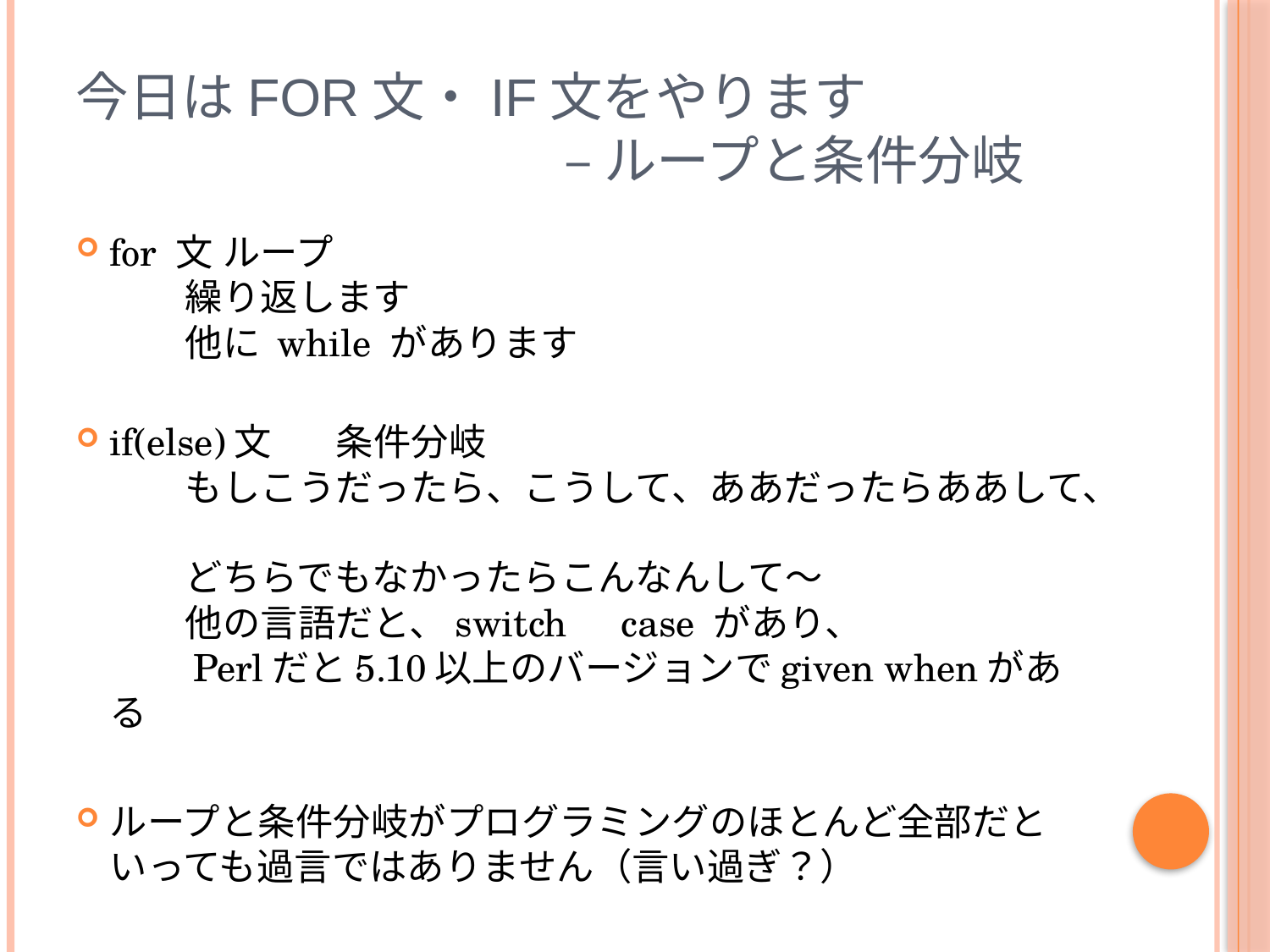

# 今日はfor文・if文をやります 　　　　　　　　　 – ループと条件分岐
for 文	ループ
　　繰り返します
　　他に while があります
if(else)文　	条件分岐
　　もしこうだったら、こうして、ああだったらああして、
　　どちらでもなかったらこんなんして〜
　　他の言語だと、switch　case があり、
　　Perlだと5.10以上のバージョンでgiven whenがある

ループと条件分岐がプログラミングのほとんど全部だといっても過言ではありません（言い過ぎ？）